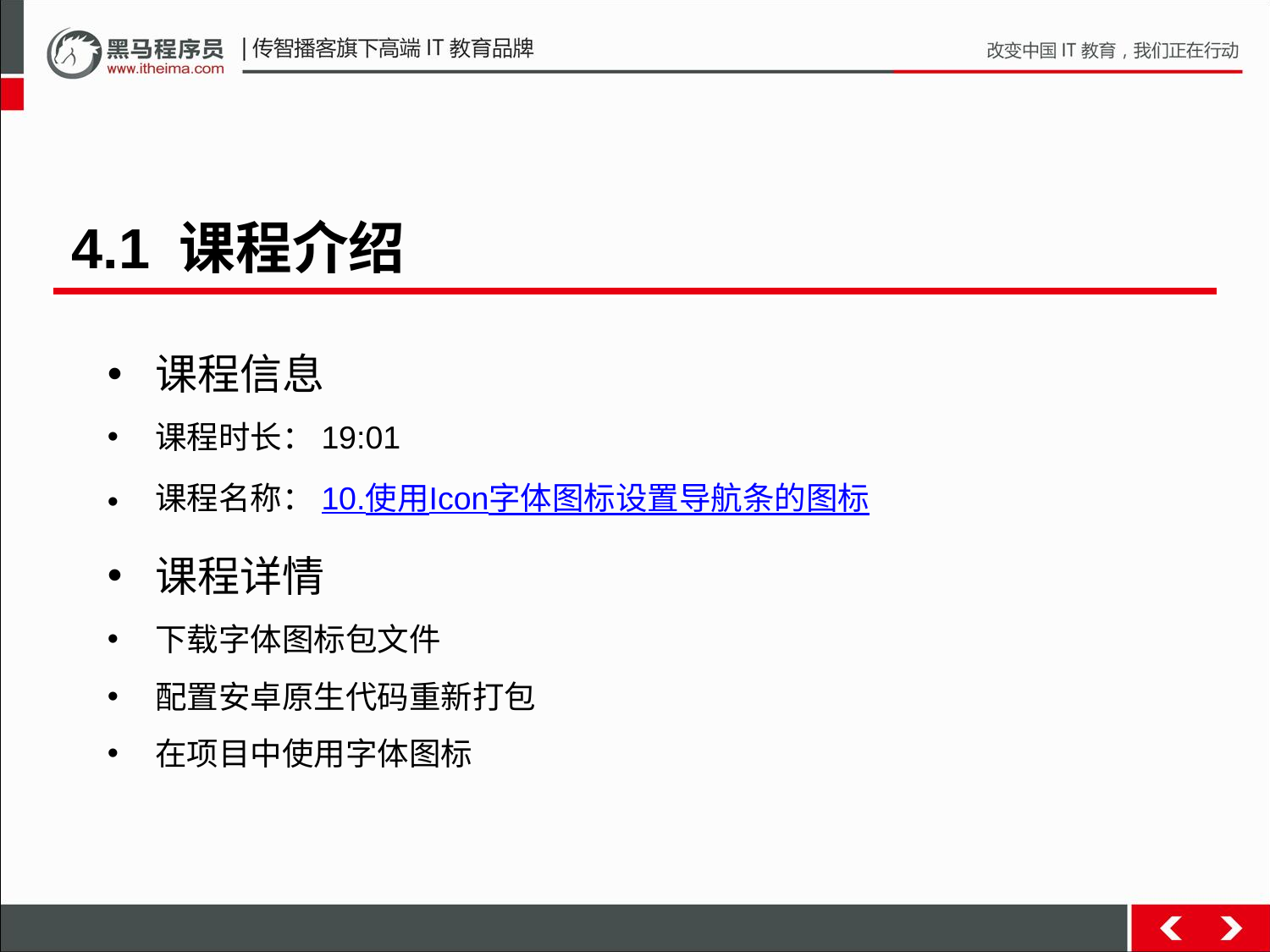

4.1 课程介绍
课程信息
课程时长：19:01
课程名称：10.使用Icon字体图标设置导航条的图标
课程详情
下载字体图标包文件
配置安卓原生代码重新打包
在项目中使用字体图标